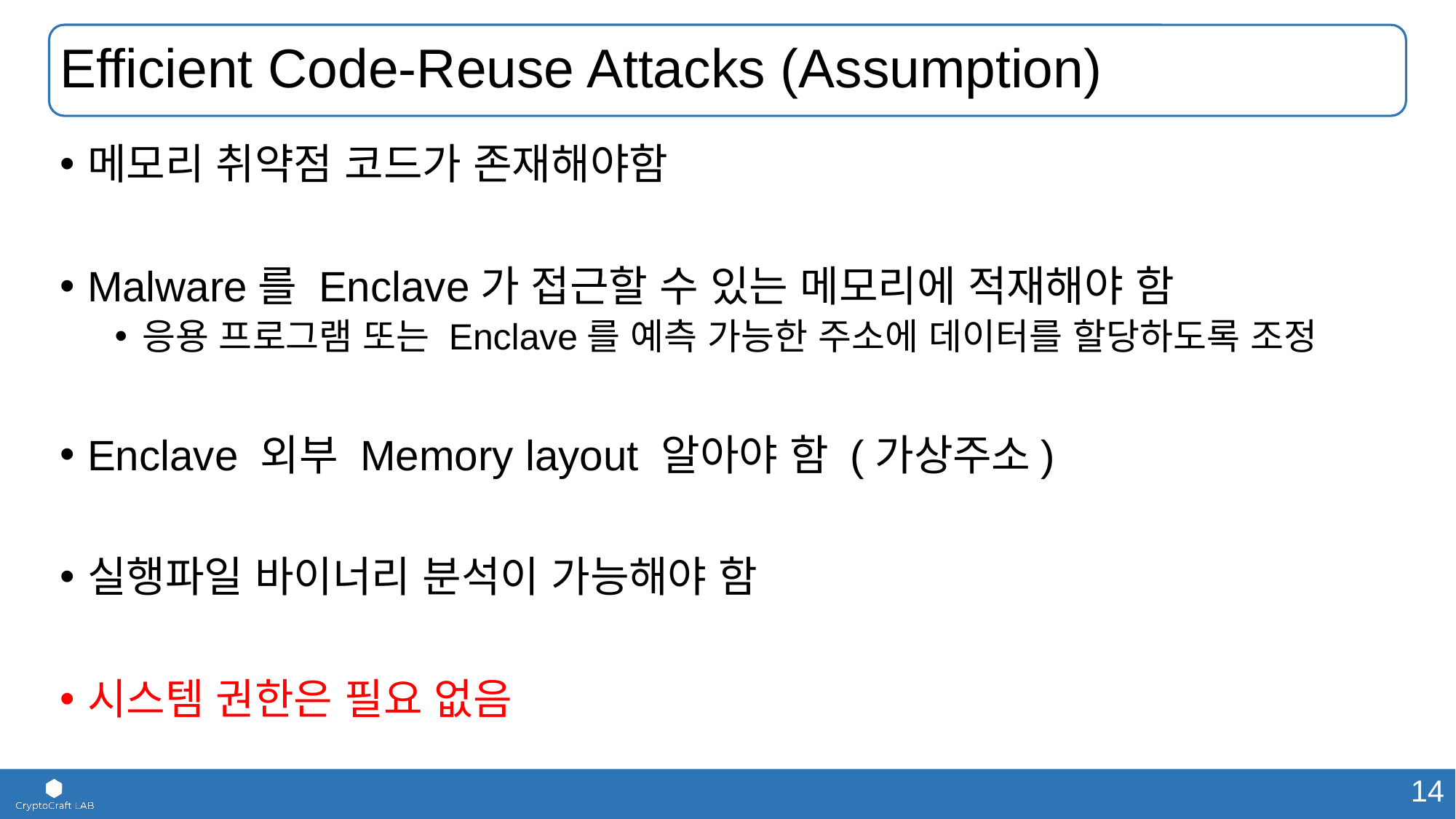

# Efficient Code-Reuse Attacks (Assumption)
메모리 취약점 코드가 존재해야함

Malware를 Enclave가 접근할 수 있는 메모리에 적재해야 함
응용 프로그램 또는 Enclave를 예측 가능한 주소에 데이터를 할당하도록 조정

Enclave 외부 Memory layout 알아야 함 (가상주소)

실행파일 바이너리 분석이 가능해야 함

시스템 권한은 필요 없음